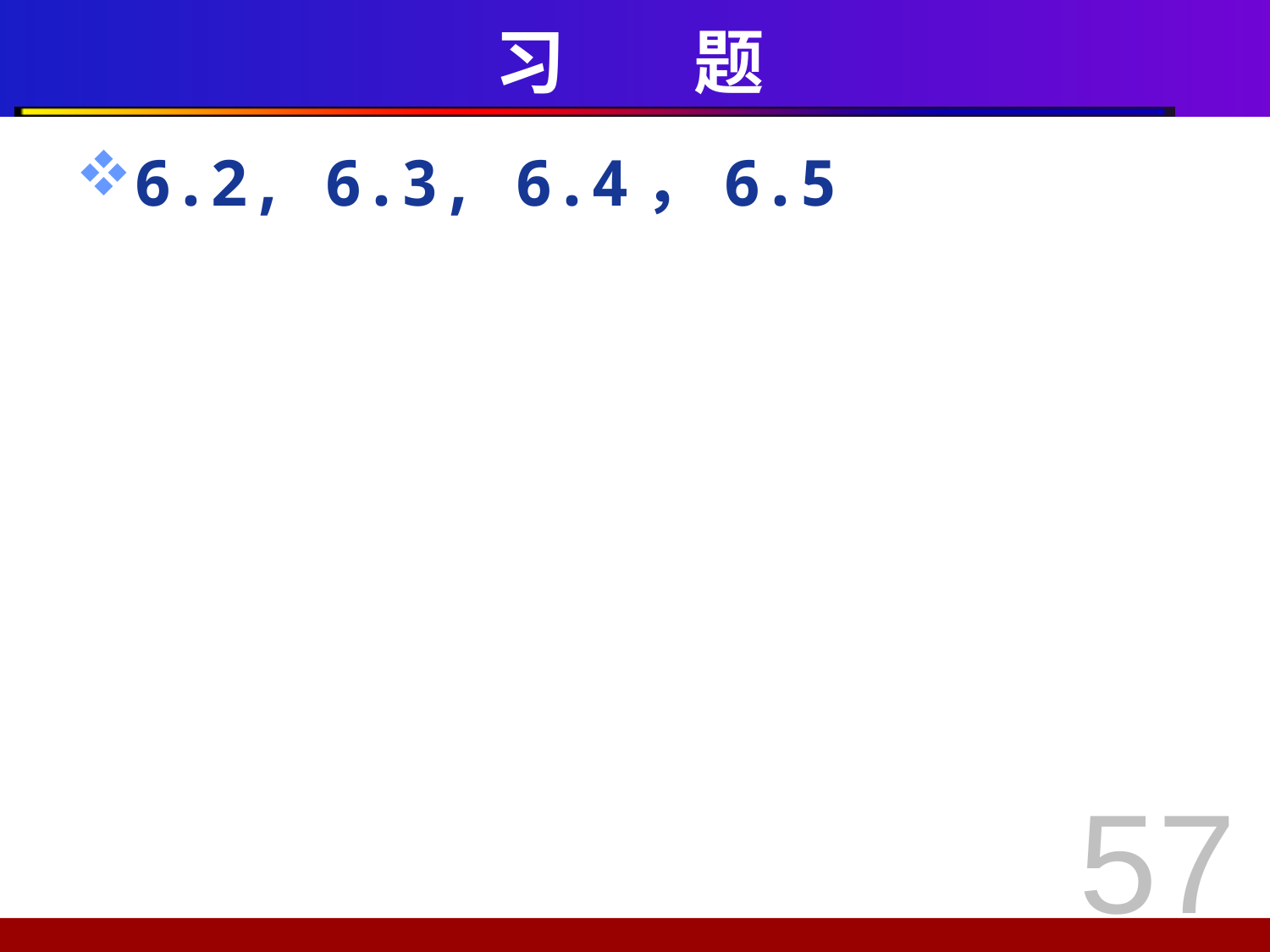

# 习        题
6.2, 6.3, 6.4，6.5

57